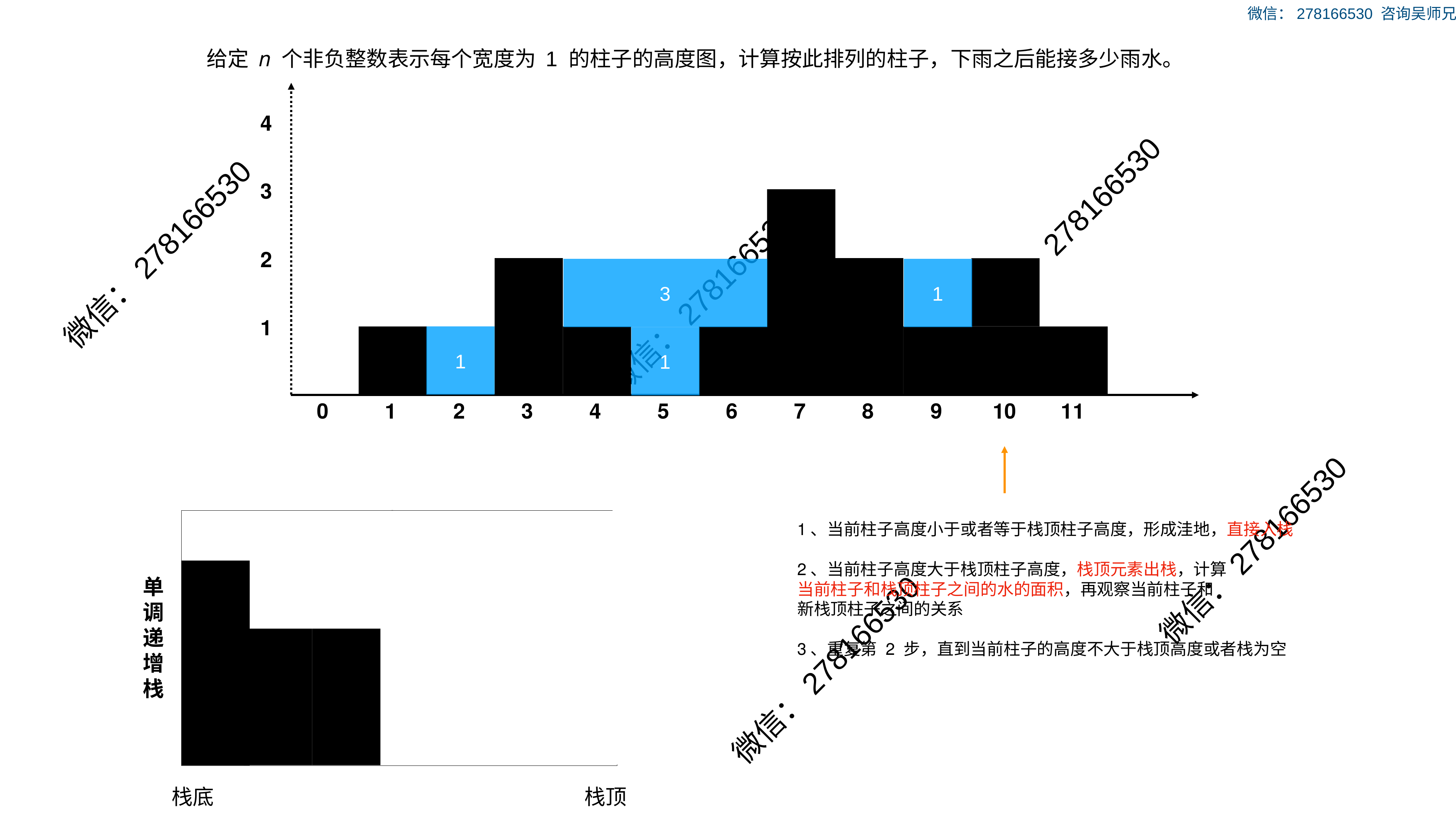

给定 n 个非负整数表示每个宽度为 1 的柱子的高度图，计算按此排列的柱子，下雨之后能接多少雨水。

4
3

2

3
1
1
1

1

0
1
2
3
4
5
6
7
8
9
10
11

1、当前柱子高度小于或者等于栈顶柱子高度，形成洼地，直接入栈

2、当前柱子高度大于栈顶柱子高度，栈顶元素出栈，计算
当前柱子和栈顶柱子之间的水的面积，再观察当前柱子和
新栈顶柱子之间的关系

3、重复第 2 步，直到当前柱子的高度不大于栈顶高度或者栈为空
单
调
递
增
栈

栈底
栈顶